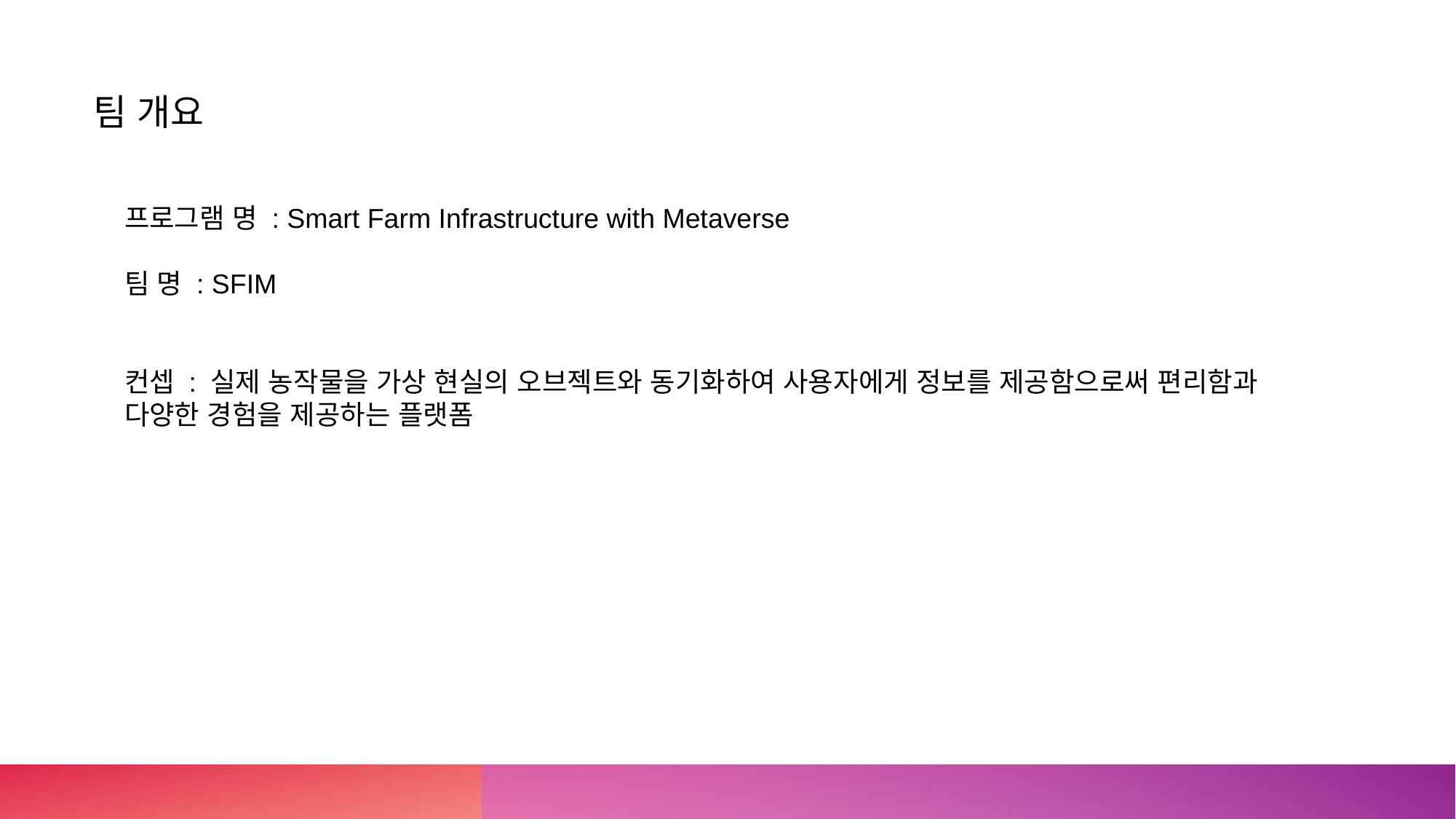

팀 개요
프로그램 명 : Smart Farm Infrastructure with Metaverse

팀 명 : SFIM

컨셉 : 실제 농작물을 가상 현실의 오브젝트와 동기화하여 사용자에게 정보를 제공함으로써 편리함과
다양한 경험을 제공하는 플랫폼